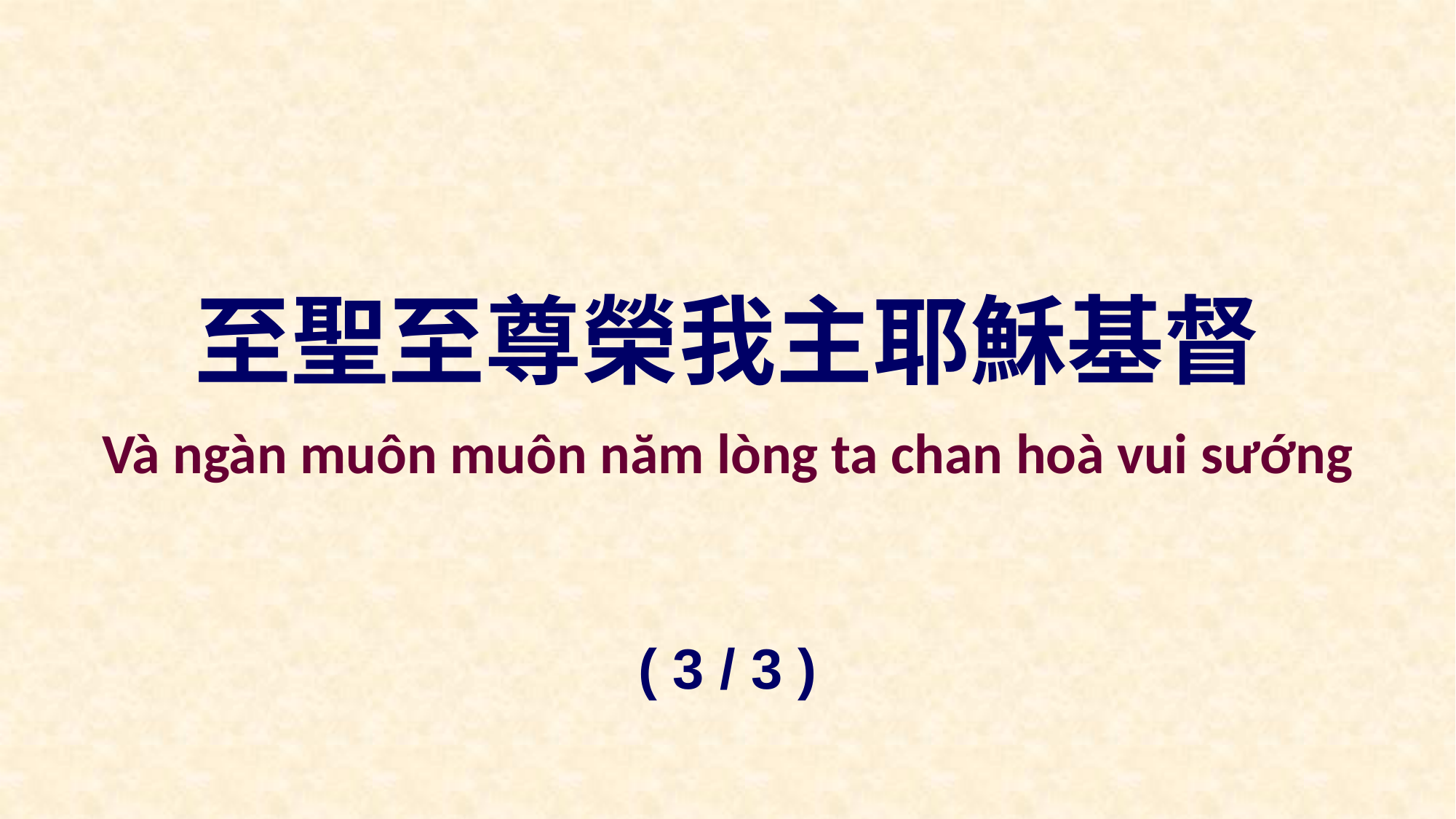

至聖至尊榮我主耶穌基督
Và ngàn muôn muôn năm lòng ta chan hoà vui sướng
( 3 / 3 )